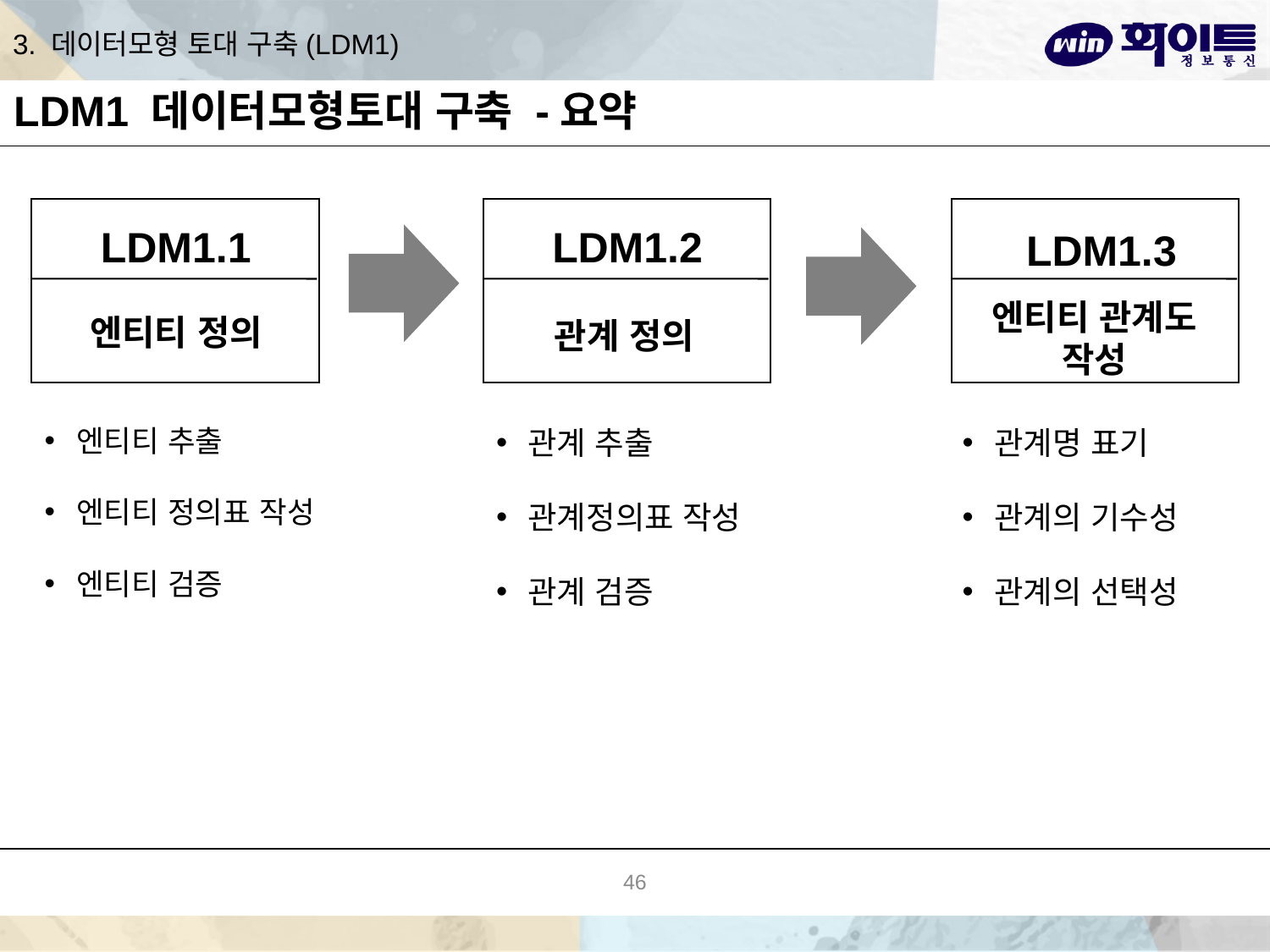

# 3. 데이터모형 토대 구축(LDM1)
LDM1 데이터모형토대 구축 -요약

LDM1.1
LDM1.2
LDM1.3

엔티티 관계도 작성
엔티티 정의
관계 정의
엔티티 추출
엔티티 정의표 작성
엔티티 검증
관계 추출
관계정의표 작성
관계 검증
관계명 표기
관계의 기수성
관계의 선택성
46